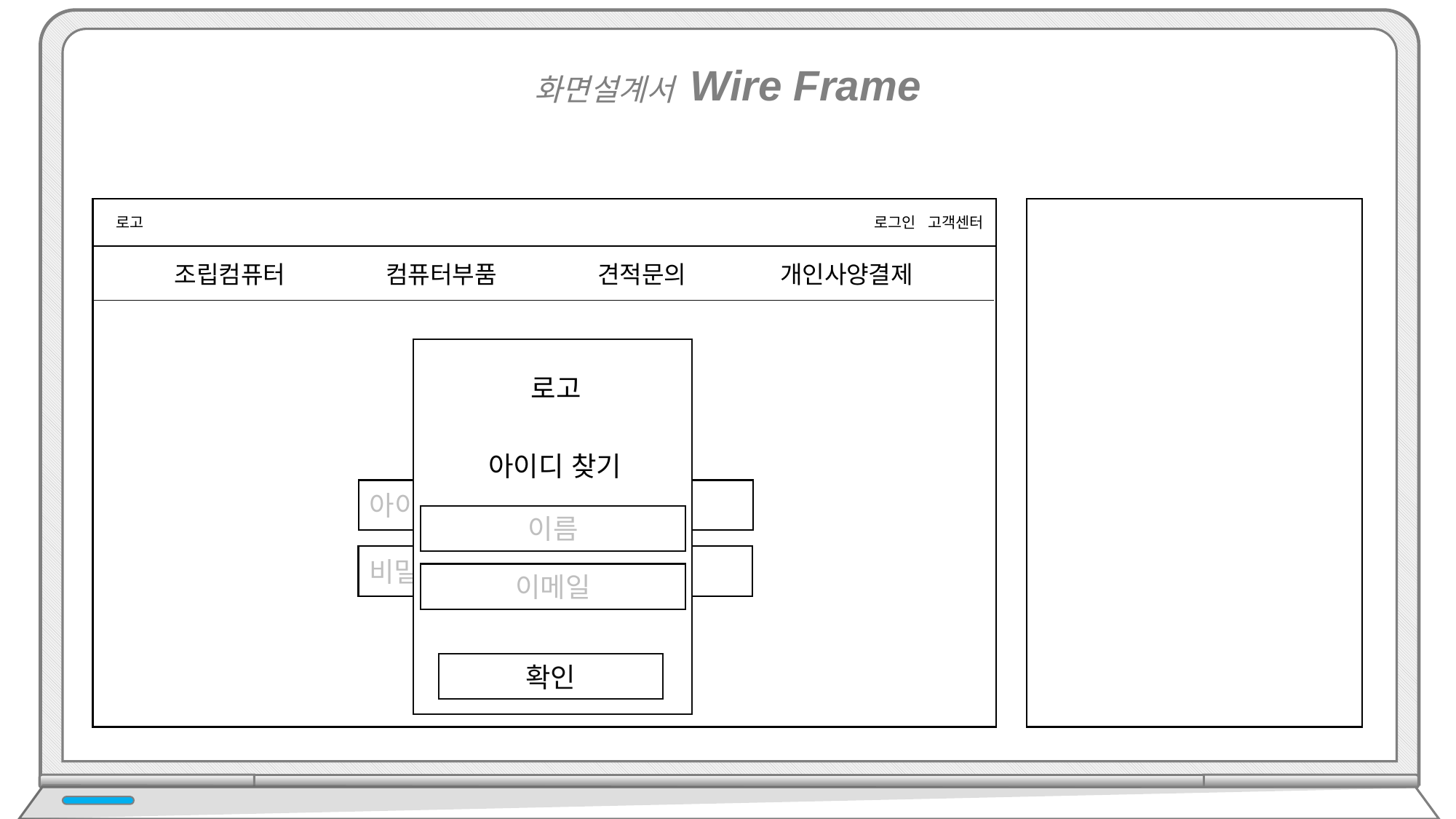

화면설계서 Wire Frame

로그인   고객센터
로고
조립컴퓨터               컴퓨터부품               견적문의              개인사양결제

로고
로고
아이디 찾기
아이디
이름
비밀번호
이메일
아이디찾기 ㅣ 비밀번호찾기 ㅣ 회원가입
확인